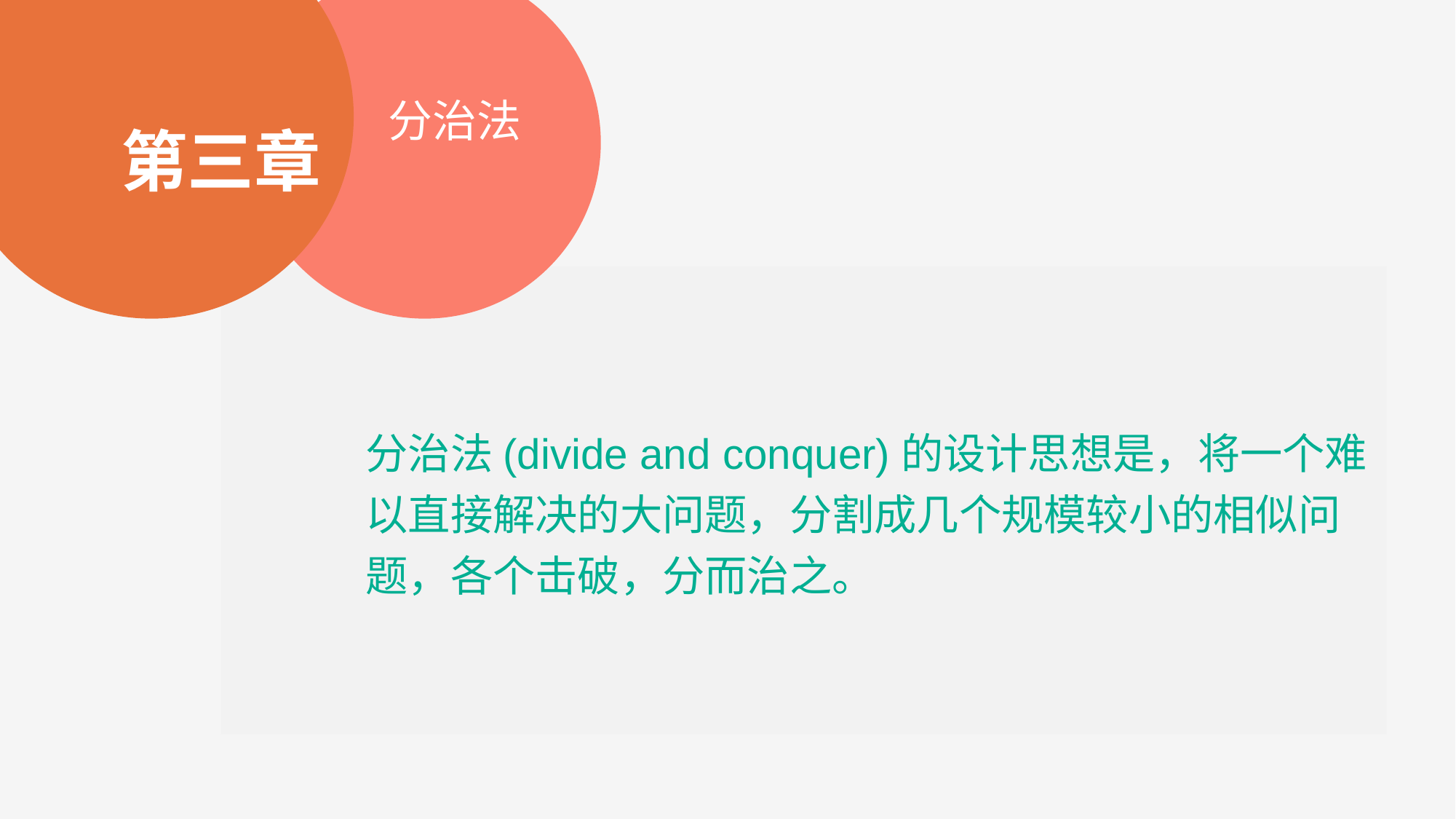

分治法
第三章

分治法(divide and conquer)的设计思想是，将一个难以直接解决的大问题，分割成几个规模较小的相似问题，各个击破，分而治之。